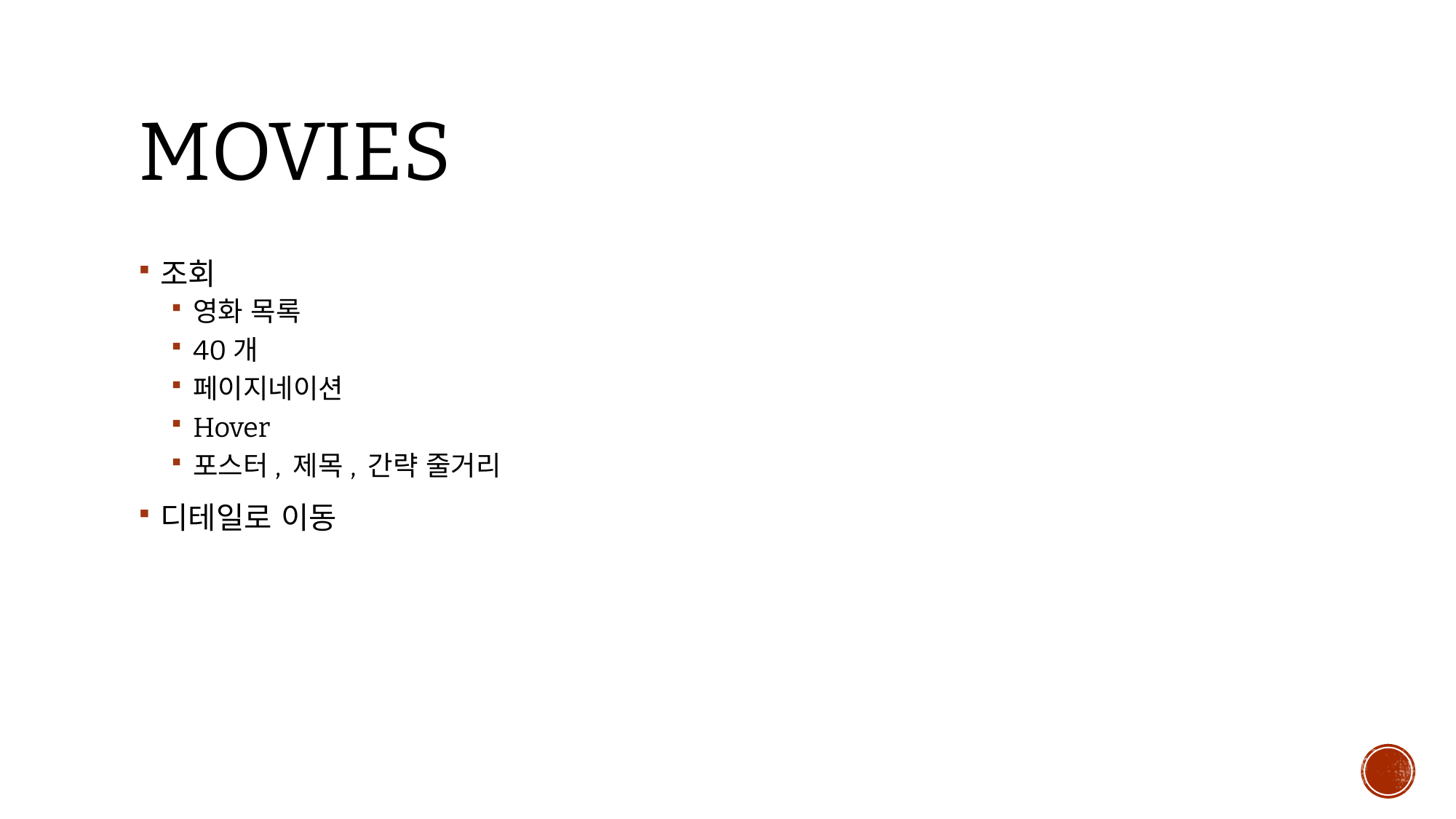

# Movies
조회
영화 목록
40개
페이지네이션
Hover
포스터, 제목, 간략 줄거리
디테일로 이동